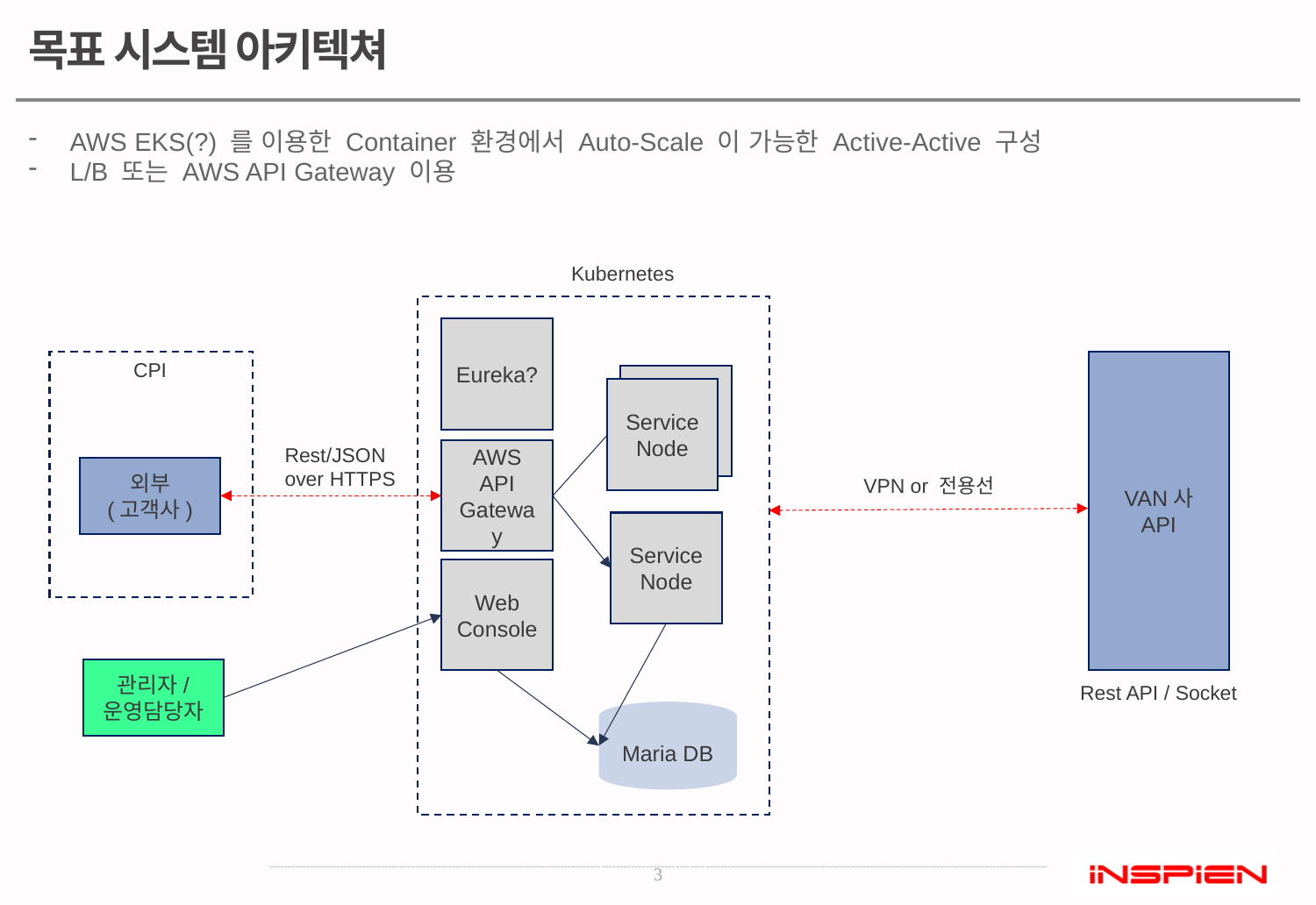

목표 시스템 아키텍쳐
AWS EKS(?) 를 이용한 Container 환경에서 Auto-Scale 이 가능한 Active-Active 구성
L/B 또는 AWS API Gateway 이용
Kubernetes

Eureka?
CPI
VAN사
API

Service
Node
Service
Node
Rest/JSON
over HTTPS
AWS
API
Gateway
외부
(고객사)
VPN or 전용선
Service
Node
Web
Console
관리자/
운영담당자
Rest API / Socket
Maria DB
3